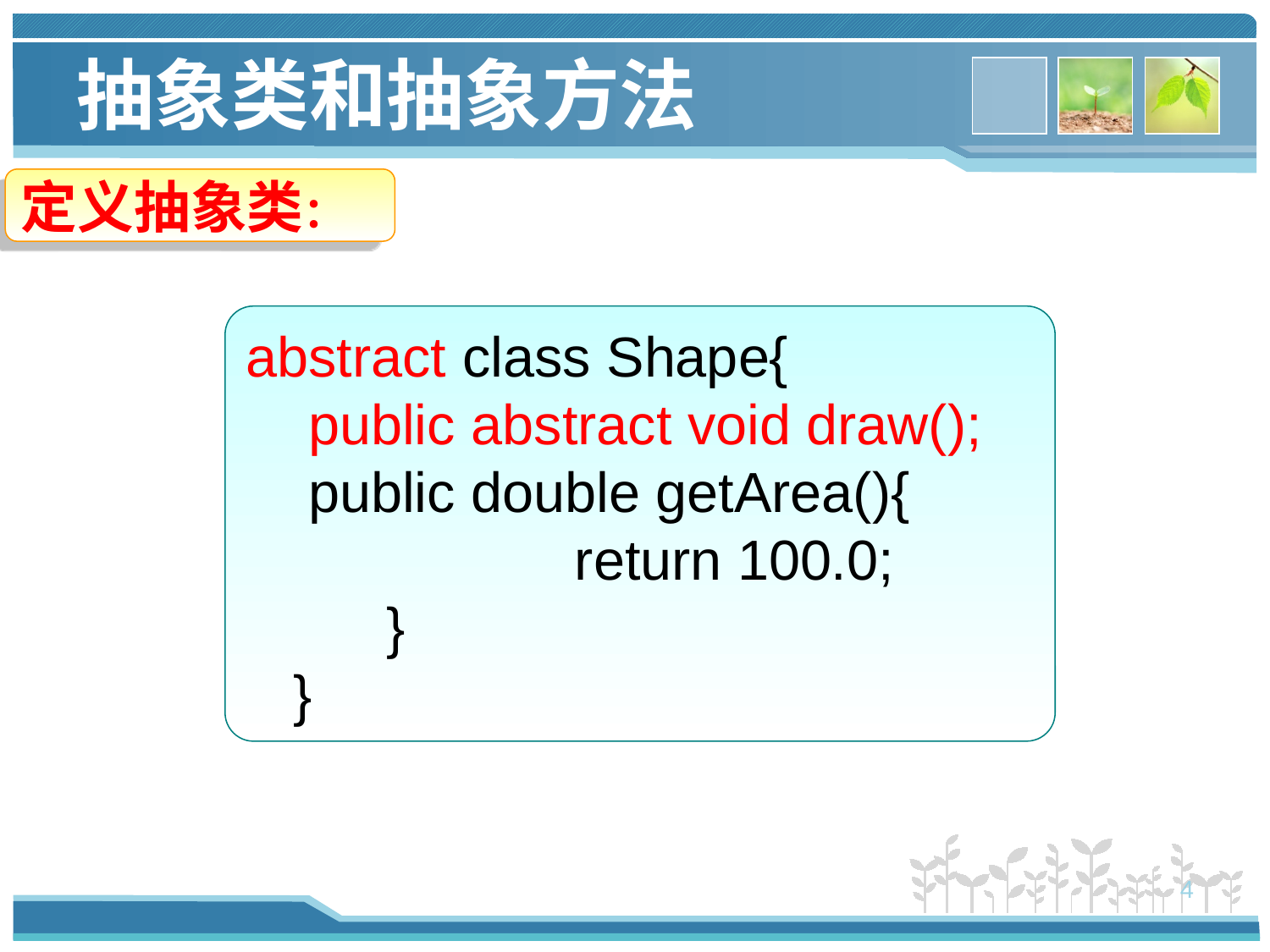

抽象类和抽象方法
定义抽象类：
abstract class Shape{
    public abstract void draw();
    public double getArea(){
                     return 100.0;
         }
   }
4